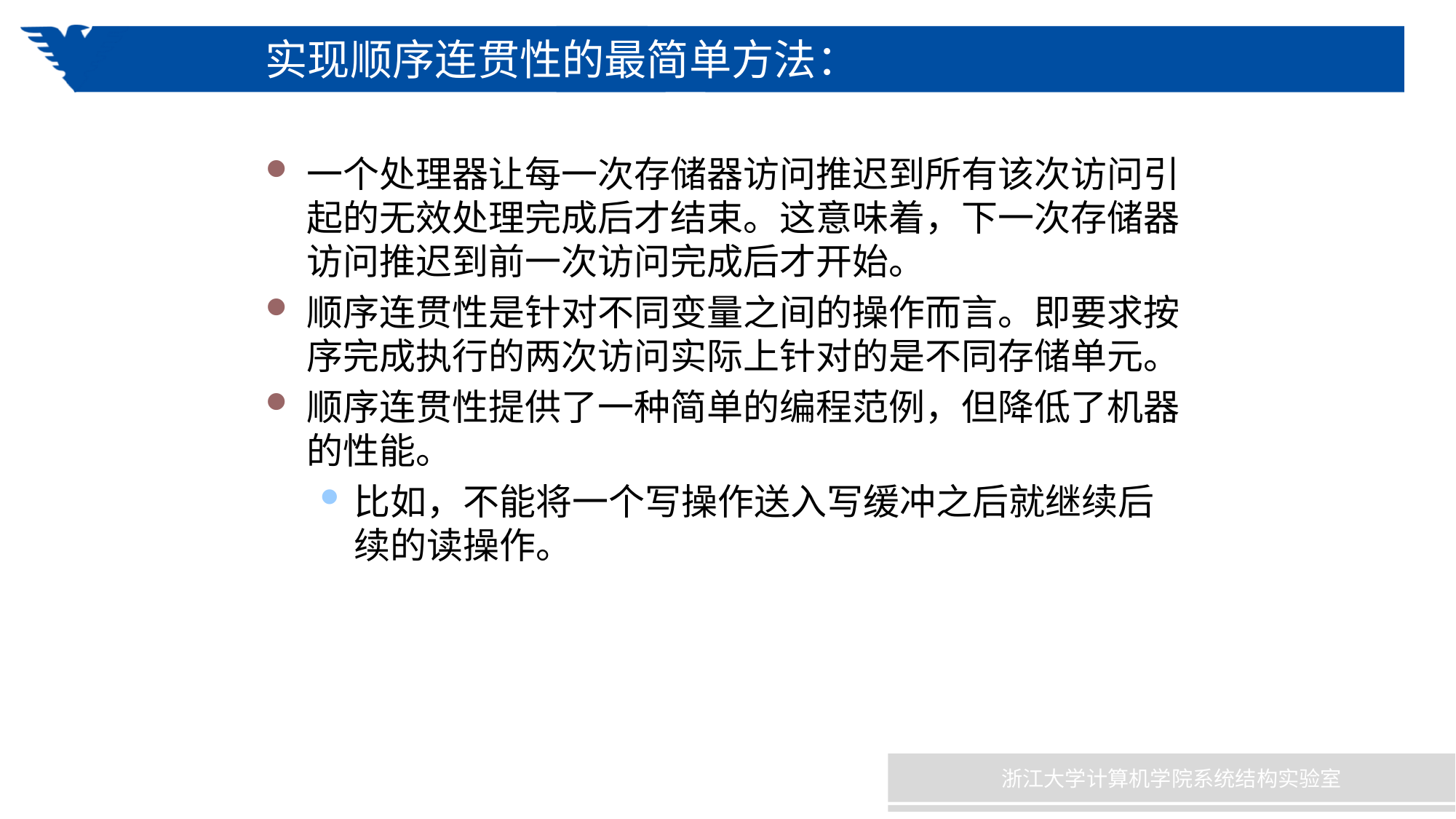

# 实现顺序连贯性的最简单方法：
一个处理器让每一次存储器访问推迟到所有该次访问引起的无效处理完成后才结束。这意味着，下一次存储器访问推迟到前一次访问完成后才开始。
顺序连贯性是针对不同变量之间的操作而言。即要求按序完成执行的两次访问实际上针对的是不同存储单元。
顺序连贯性提供了一种简单的编程范例，但降低了机器的性能。
比如，不能将一个写操作送入写缓冲之后就继续后续的读操作。